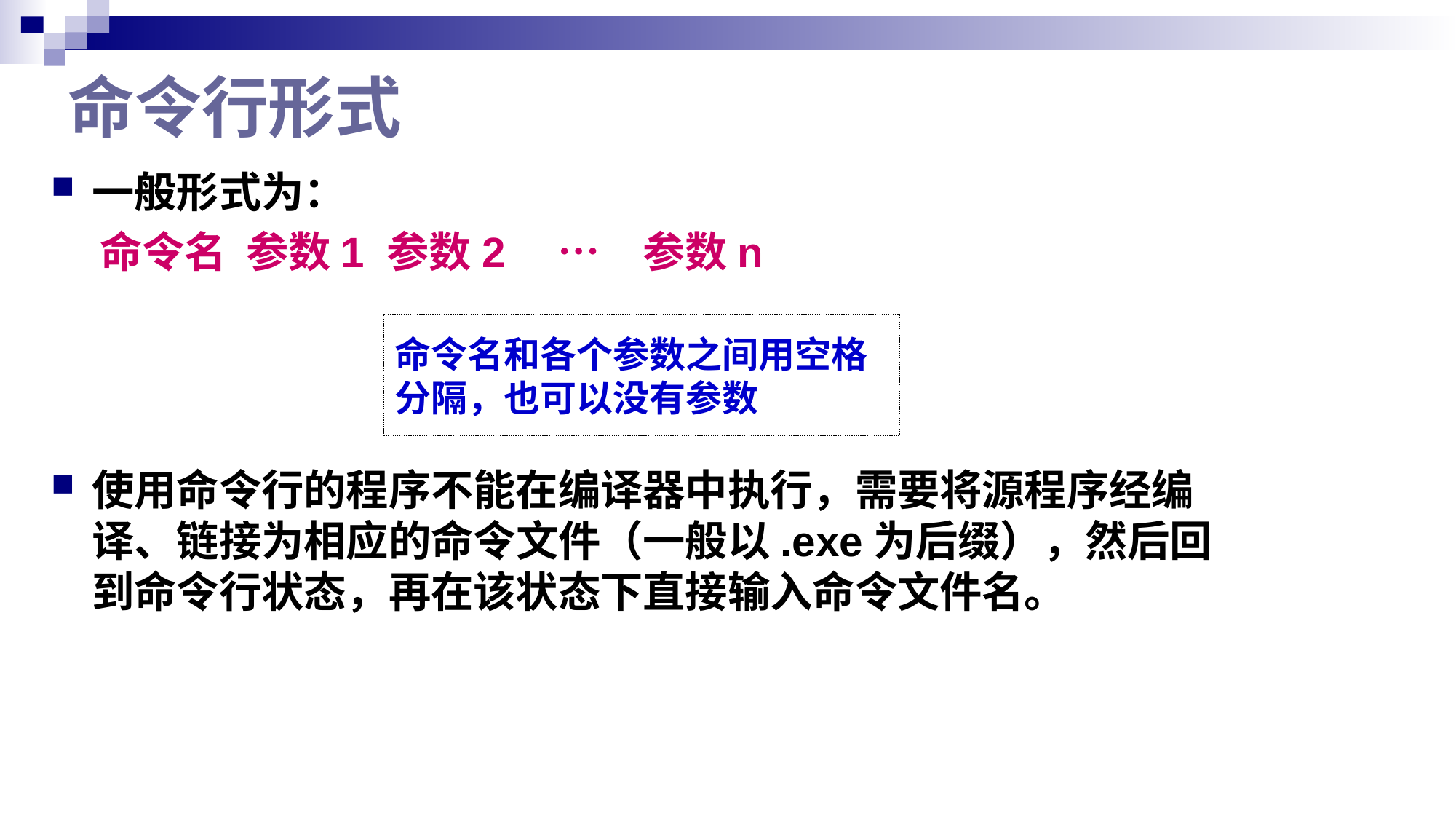

# 命令行形式
一般形式为：
    命令名  参数1 参数2　…　参数n

使用命令行的程序不能在编译器中执行，需要将源程序经编译、链接为相应的命令文件（一般以.exe为后缀），然后回到命令行状态，再在该状态下直接输入命令文件名。
命令名和各个参数之间用空格分隔，也可以没有参数